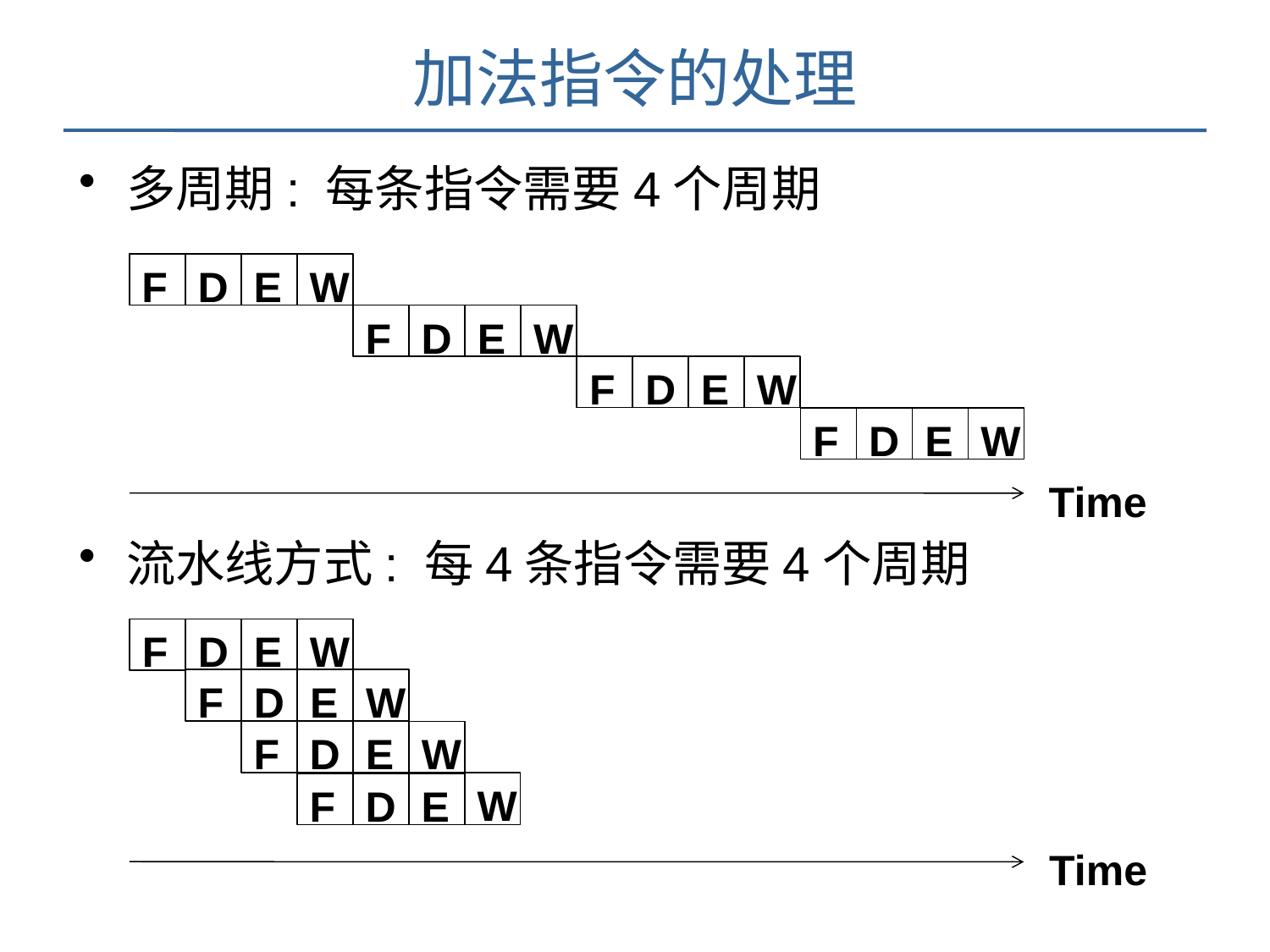

加法指令的处理
多周期: 每条指令需要4个周期

流水线方式: 每4条指令需要4个周期

F
D
E
W
F
D
E
W
F
D
E
W
F
D
E
W
Time
F
D
E
W
F
D
E
W
F
D
E
W
W
F
D
E
Time